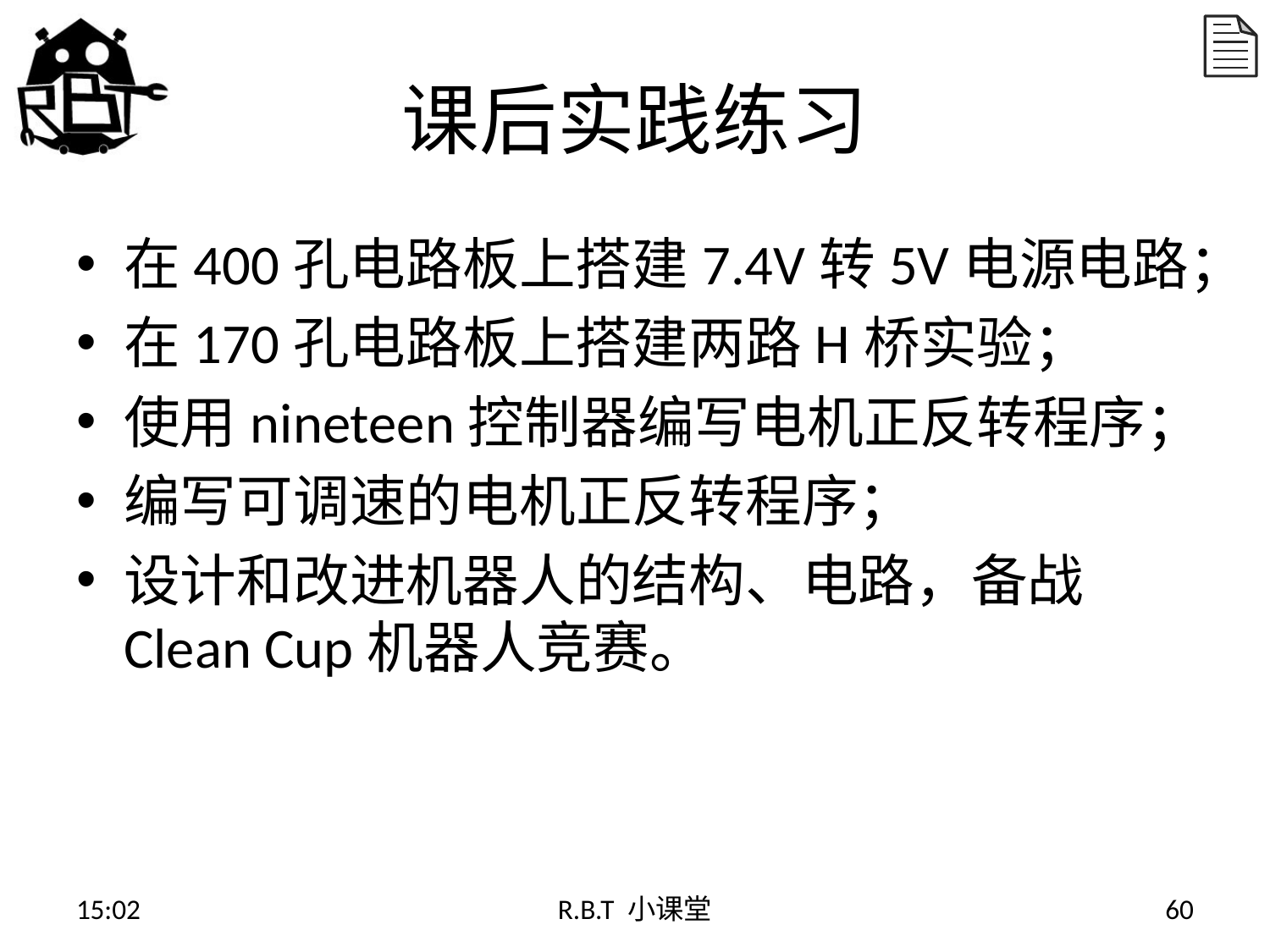

# 课后实践练习
在400孔电路板上搭建7.4V转5V电源电路；
在170孔电路板上搭建两路H桥实验；
使用nineteen控制器编写电机正反转程序；
编写可调速的电机正反转程序；
设计和改进机器人的结构、电路，备战Clean Cup机器人竞赛。
15:02
R.B.T 小课堂
60